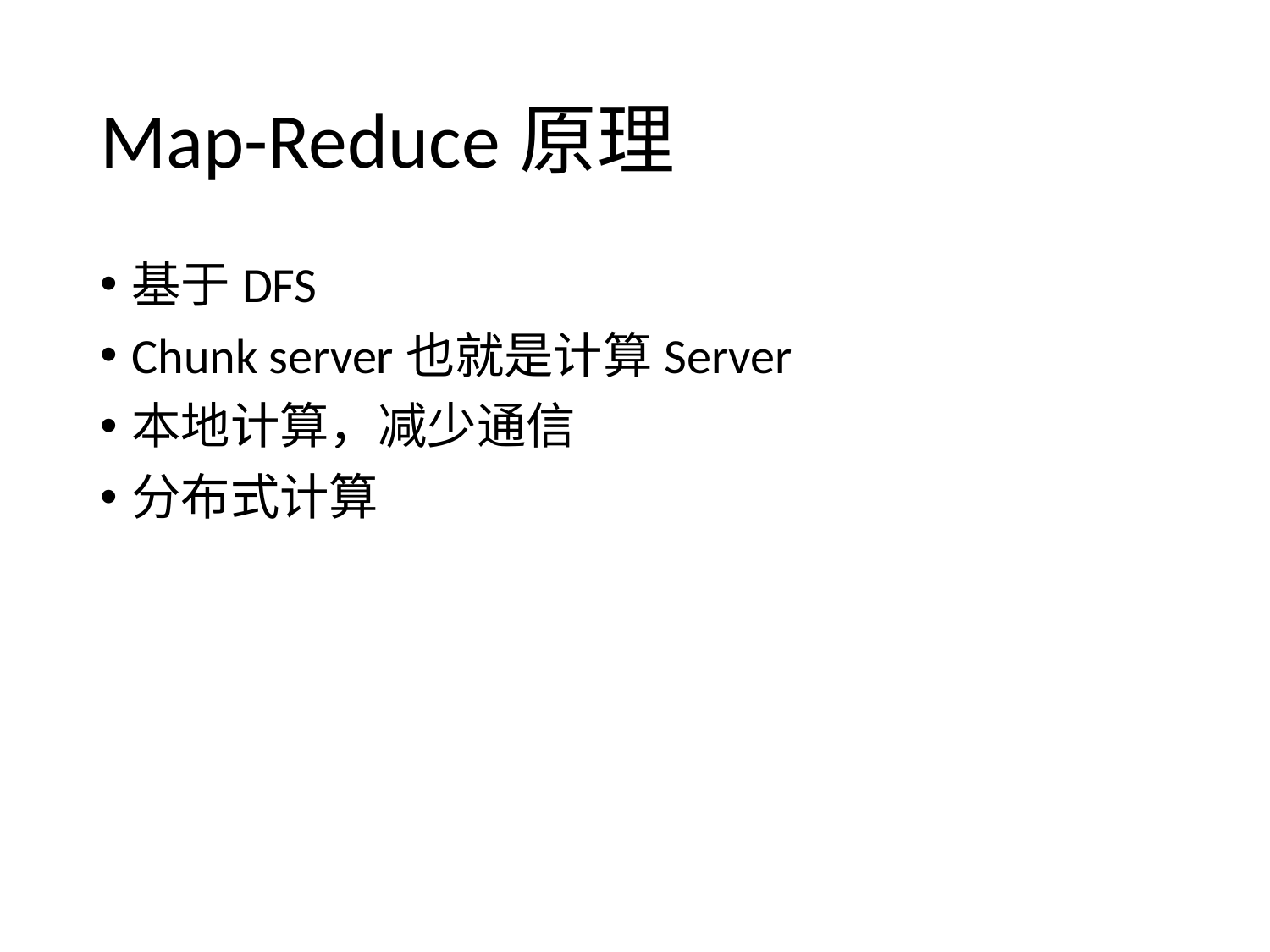

# Map-Reduce原理
基于DFS
Chunk server也就是计算Server
本地计算，减少通信
分布式计算